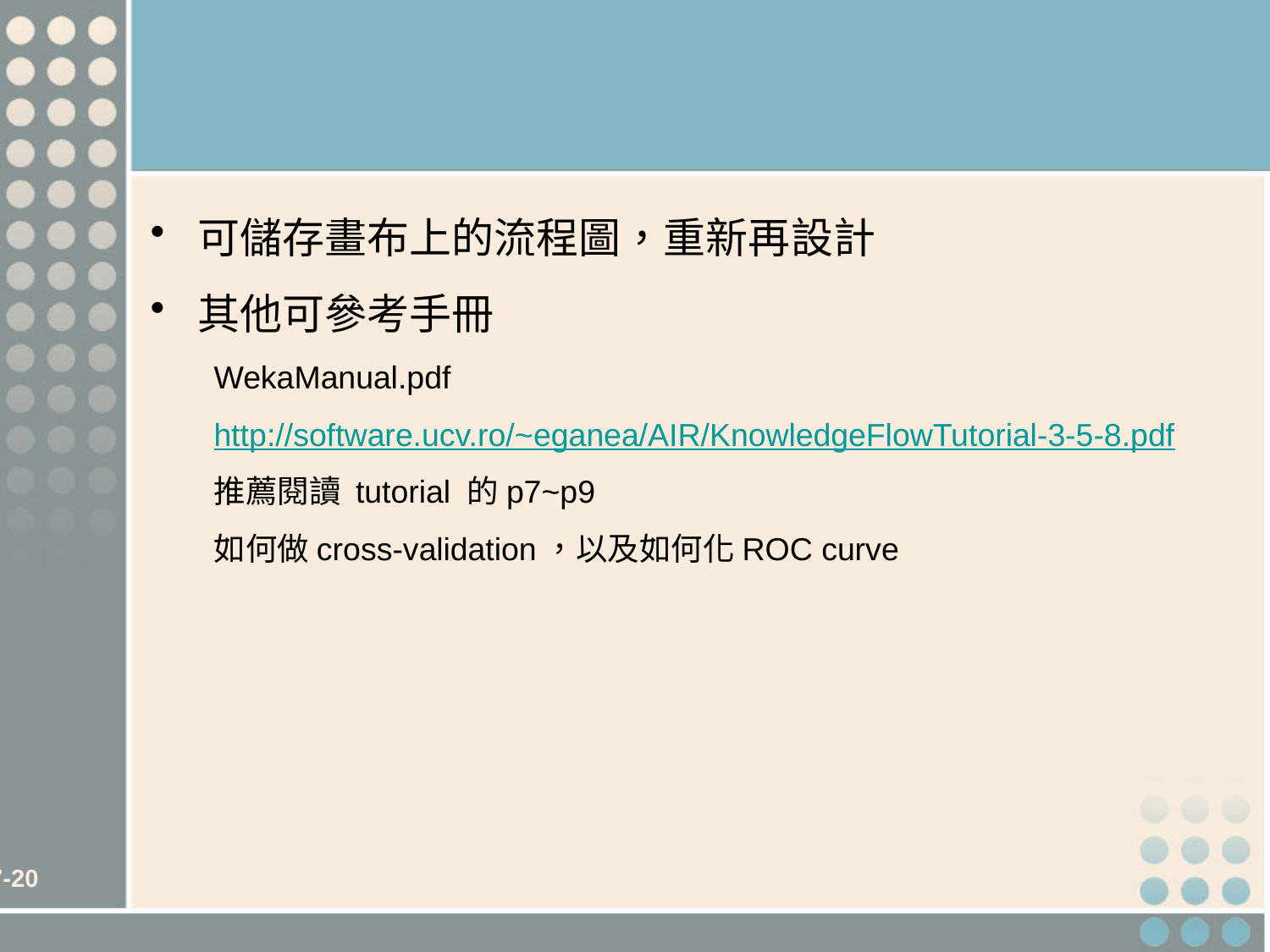

#
可儲存畫布上的流程圖，重新再設計
其他可參考手冊
WekaManual.pdf
http://software.ucv.ro/~eganea/AIR/KnowledgeFlowTutorial-3-5-8.pdf
推薦閱讀 tutorial 的p7~p9
如何做cross-validation，以及如何化ROC curve